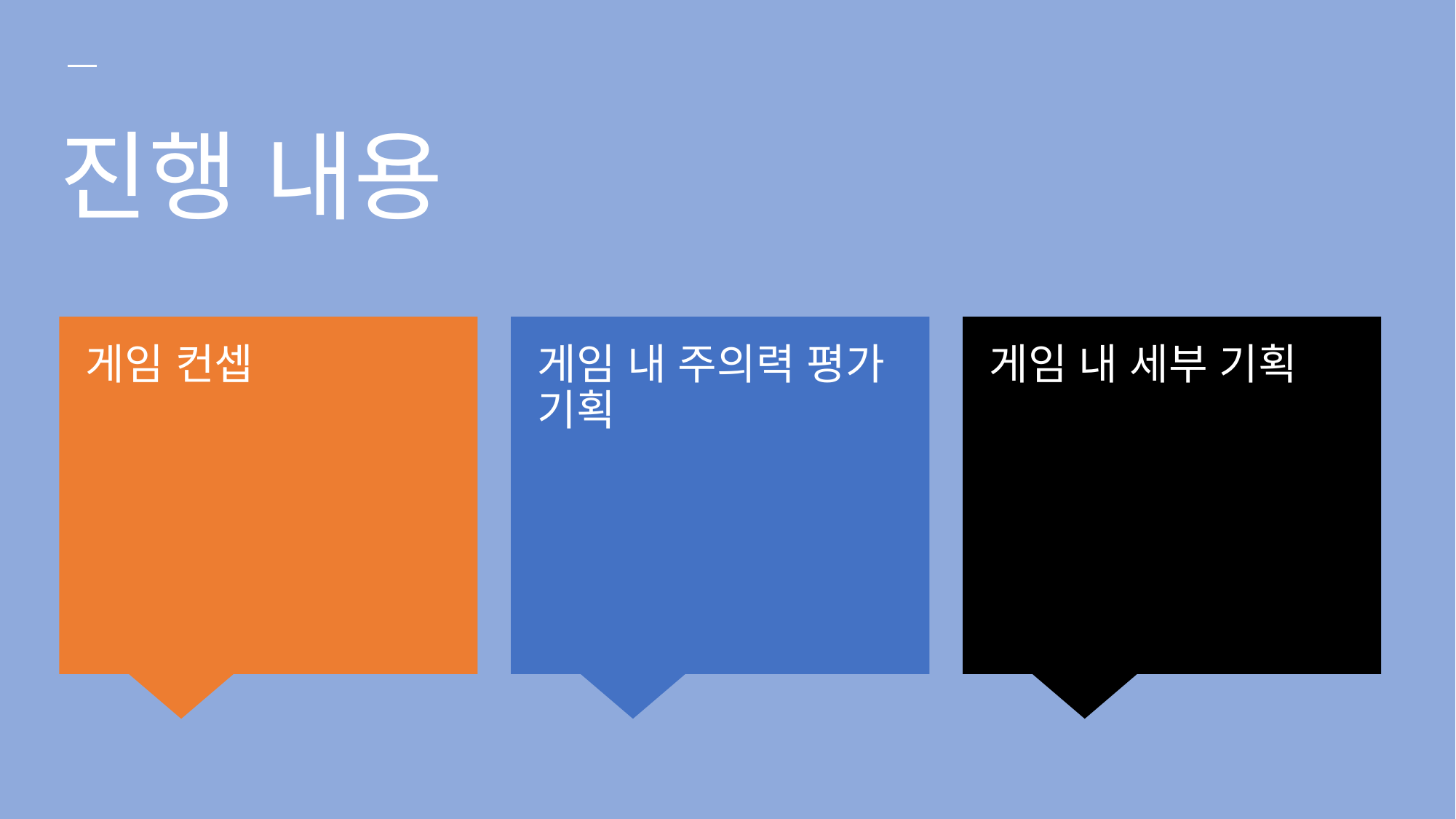

# 진행 내용

게임 컨셉
게임 내 주의력 평가 기획
게임 내 세부 기획